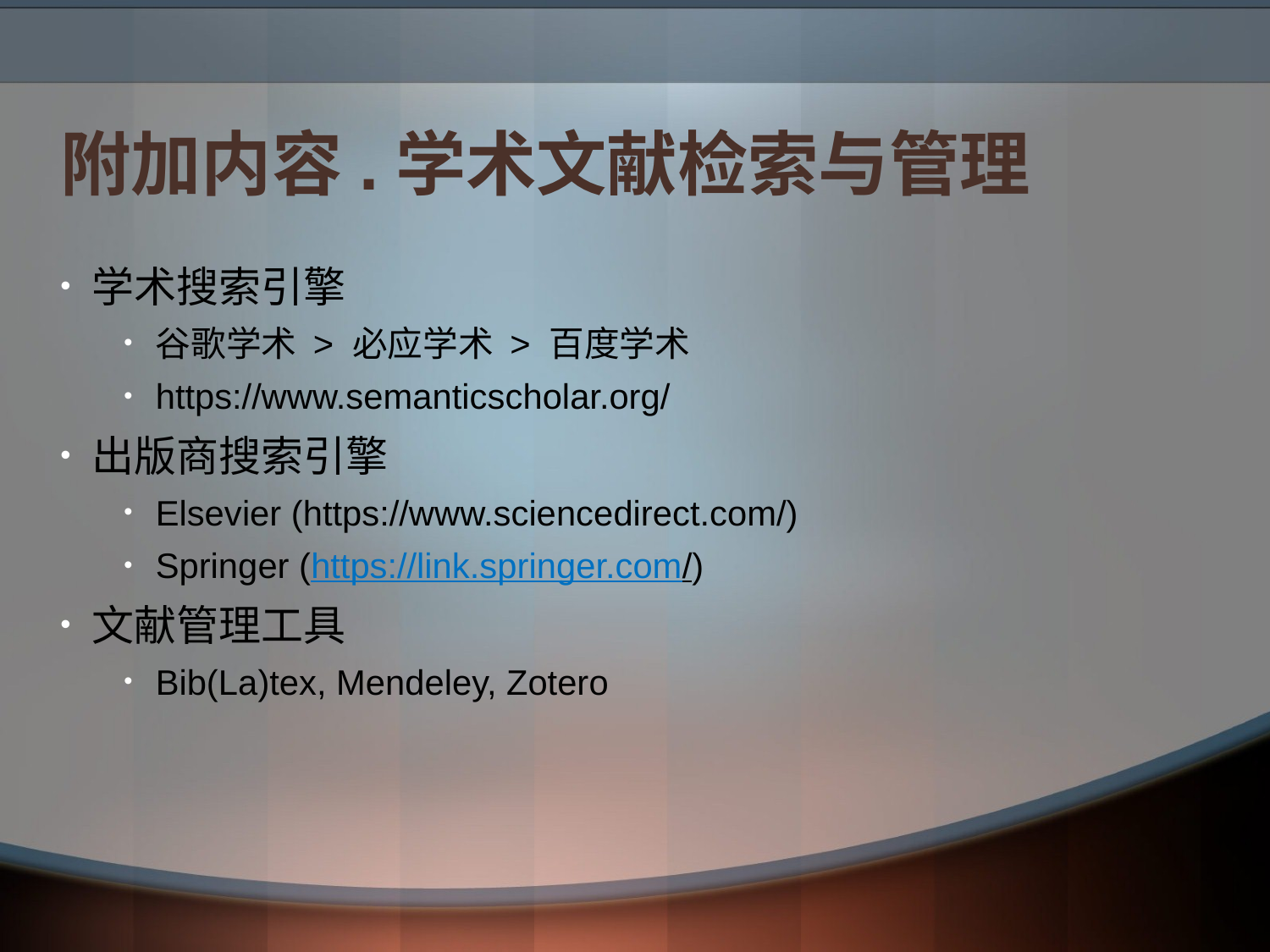

# 附加内容.学术文献检索与管理
学术搜索引擎
谷歌学术 > 必应学术 > 百度学术
https://www.semanticscholar.org/
出版商搜索引擎
Elsevier (https://www.sciencedirect.com/)
Springer (https://link.springer.com/)
文献管理工具
Bib(La)tex, Mendeley, Zotero